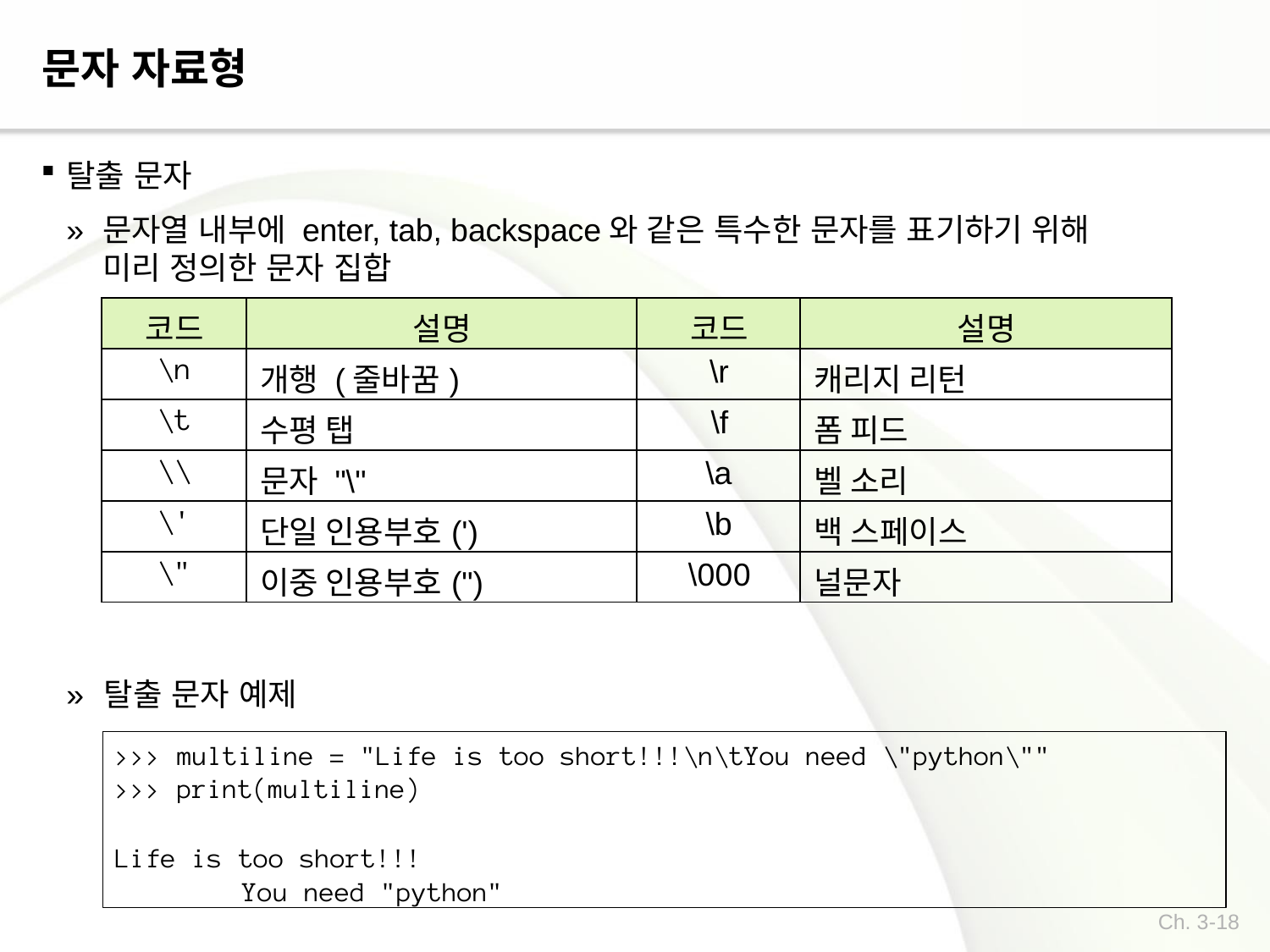

# 문자 자료형
탈출 문자
»	문자열 내부에 enter, tab, backspace와 같은 특수한 문자를 표기하기 위해  미리 정의한 문자 집합
| 코드 | 설명 | 코드 | 설명 |
| --- | --- | --- | --- |
| \n | 개행 (줄바꿈) | \r | 캐리지 리턴 |
| \t | 수평 탭 | \f | 폼 피드 |
| \\ | 문자 "\" | \a | 벨 소리 |
| \' | 단일 인용부호(') | \b | 백 스페이스 |
| \" | 이중 인용부호(") | \000 | 널문자 |
»	탈출 문자 예제
>>> multiline = "Life is too short!!!\n\tYou need \"python\""
>>> print(multiline)

Life is too short!!!
You need "python"
Ch. 3-18